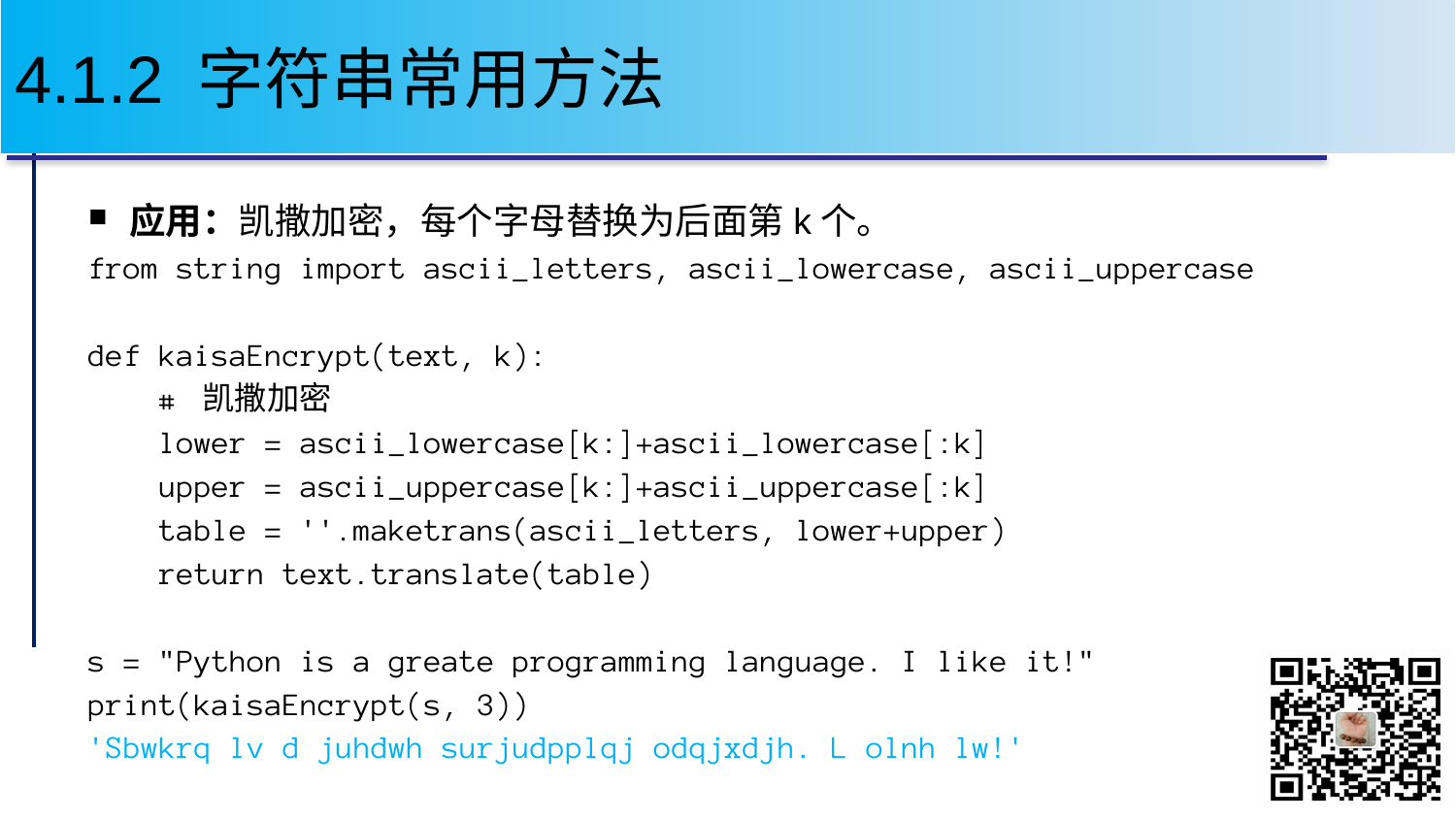

# 4.1.2 字符串常用方法
应用：凯撒加密，每个字母替换为后面第k个。
from string import ascii_letters, ascii_lowercase, ascii_uppercase

def kaisaEncrypt(text, k):
    # 凯撒加密
    lower = ascii_lowercase[k:]+ascii_lowercase[:k]
    upper = ascii_uppercase[k:]+ascii_uppercase[:k]
    table = ''.maketrans(ascii_letters, lower+upper)
    return text.translate(table)

s = "Python is a greate programming language. I like it!"
print(kaisaEncrypt(s, 3))
'Sbwkrq lv d juhdwh surjudpplqj odqjxdjh. L olnh lw!'
31